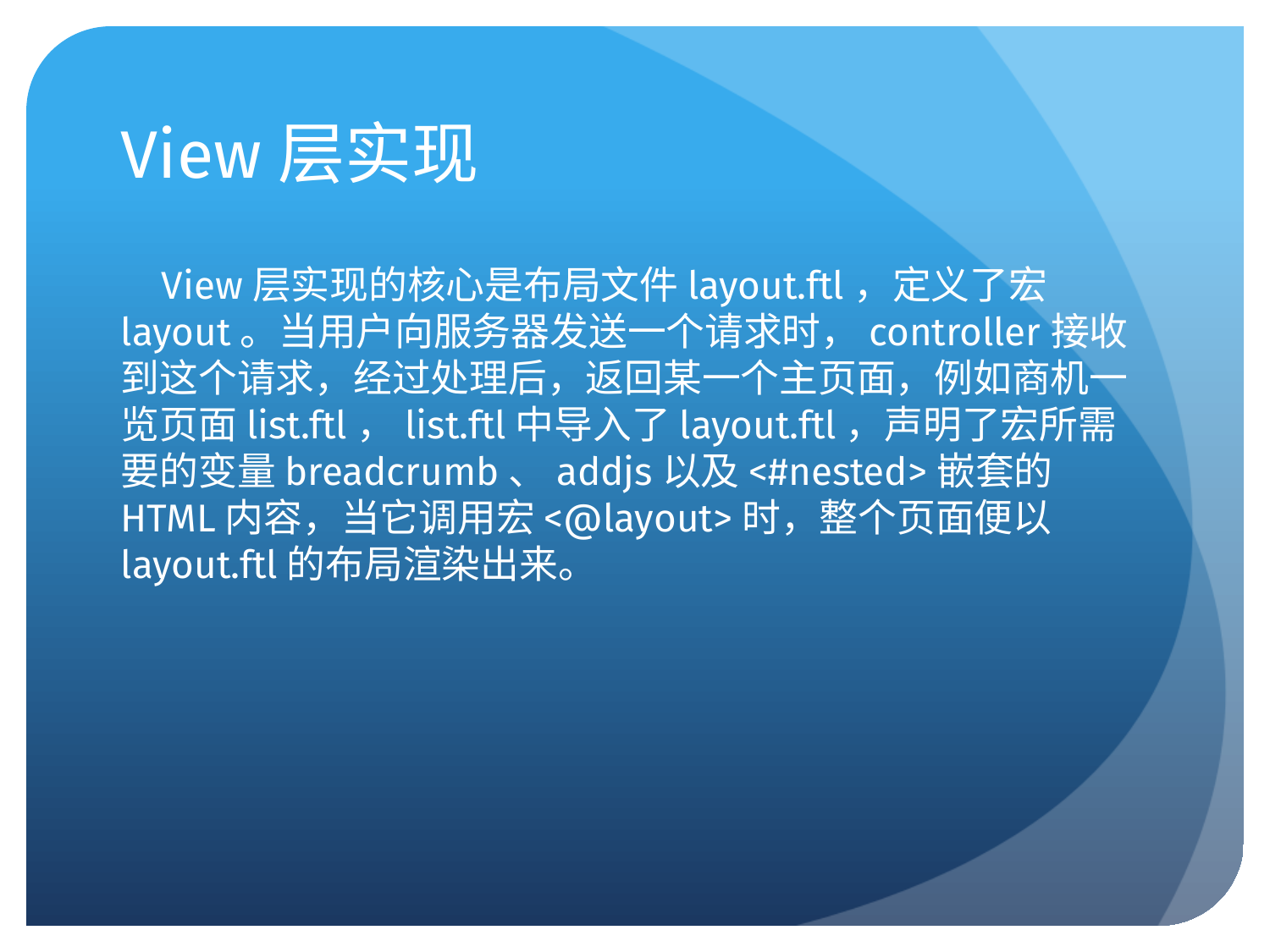

# View层实现
    View层实现的核心是布局文件layout.ftl，定义了宏layout。当用户向服务器发送一个请求时，controller接收到这个请求，经过处理后，返回某一个主页面，例如商机一览页面list.ftl，list.ftl中导入了layout.ftl，声明了宏所需要的变量breadcrumb、addjs以及<#nested>嵌套的HTML内容，当它调用宏<@layout>时，整个页面便以layout.ftl的布局渲染出来。